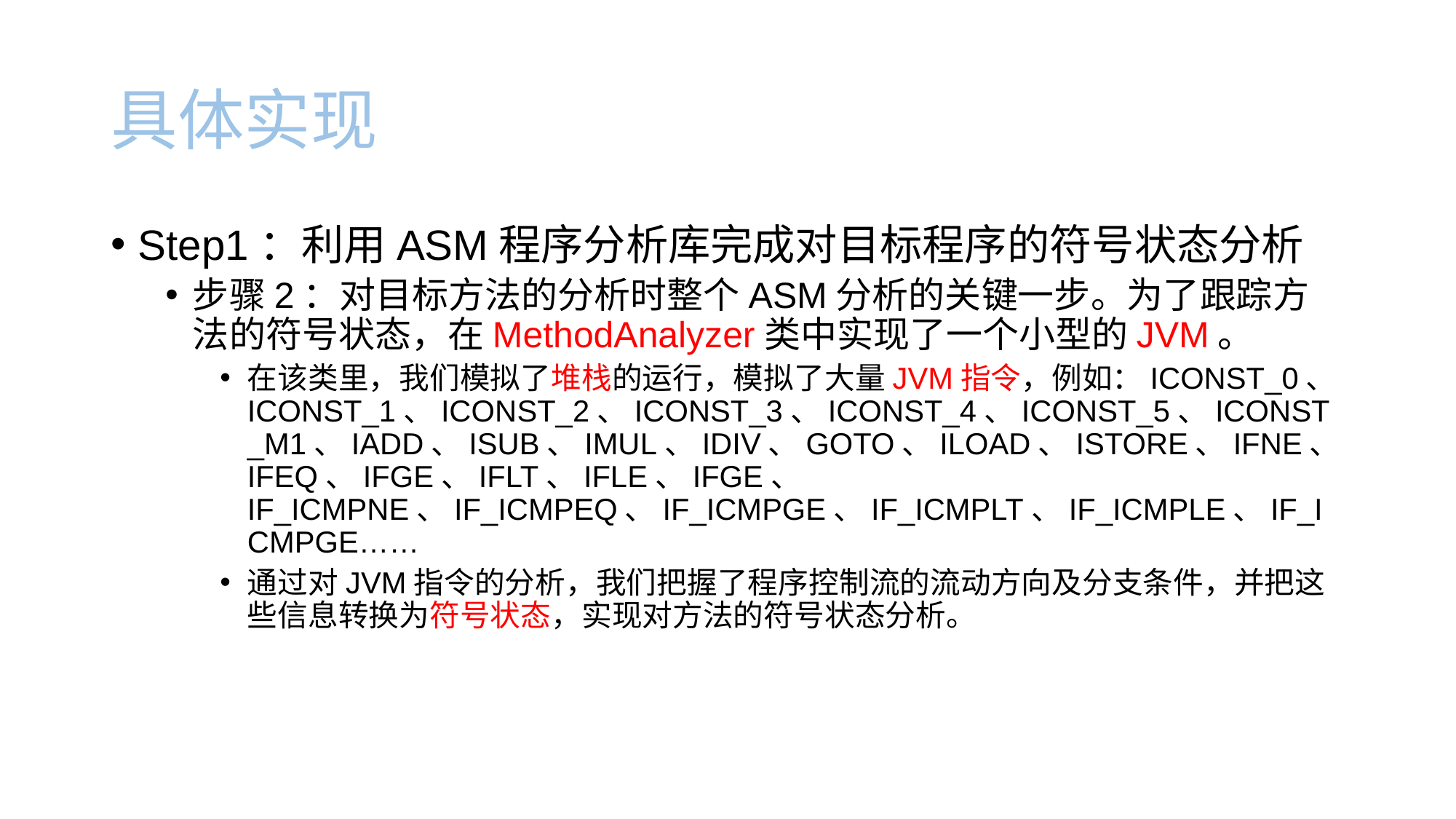

# 具体实现
Step1：利用ASM程序分析库完成对目标程序的符号状态分析
步骤2：对目标方法的分析时整个ASM分析的关键一步。为了跟踪方法的符号状态，在MethodAnalyzer类中实现了一个小型的JVM。
在该类里，我们模拟了堆栈的运行，模拟了大量JVM指令，例如：ICONST_0、ICONST_1、ICONST_2、ICONST_3、ICONST_4、ICONST_5、ICONST_M1、IADD、ISUB、IMUL、IDIV、GOTO、ILOAD、ISTORE、IFNE、IFEQ、IFGE、IFLT、IFLE、IFGE、 IF_ICMPNE、IF_ICMPEQ、IF_ICMPGE、IF_ICMPLT、IF_ICMPLE、IF_ICMPGE……
通过对JVM指令的分析，我们把握了程序控制流的流动方向及分支条件，并把这些信息转换为符号状态，实现对方法的符号状态分析。